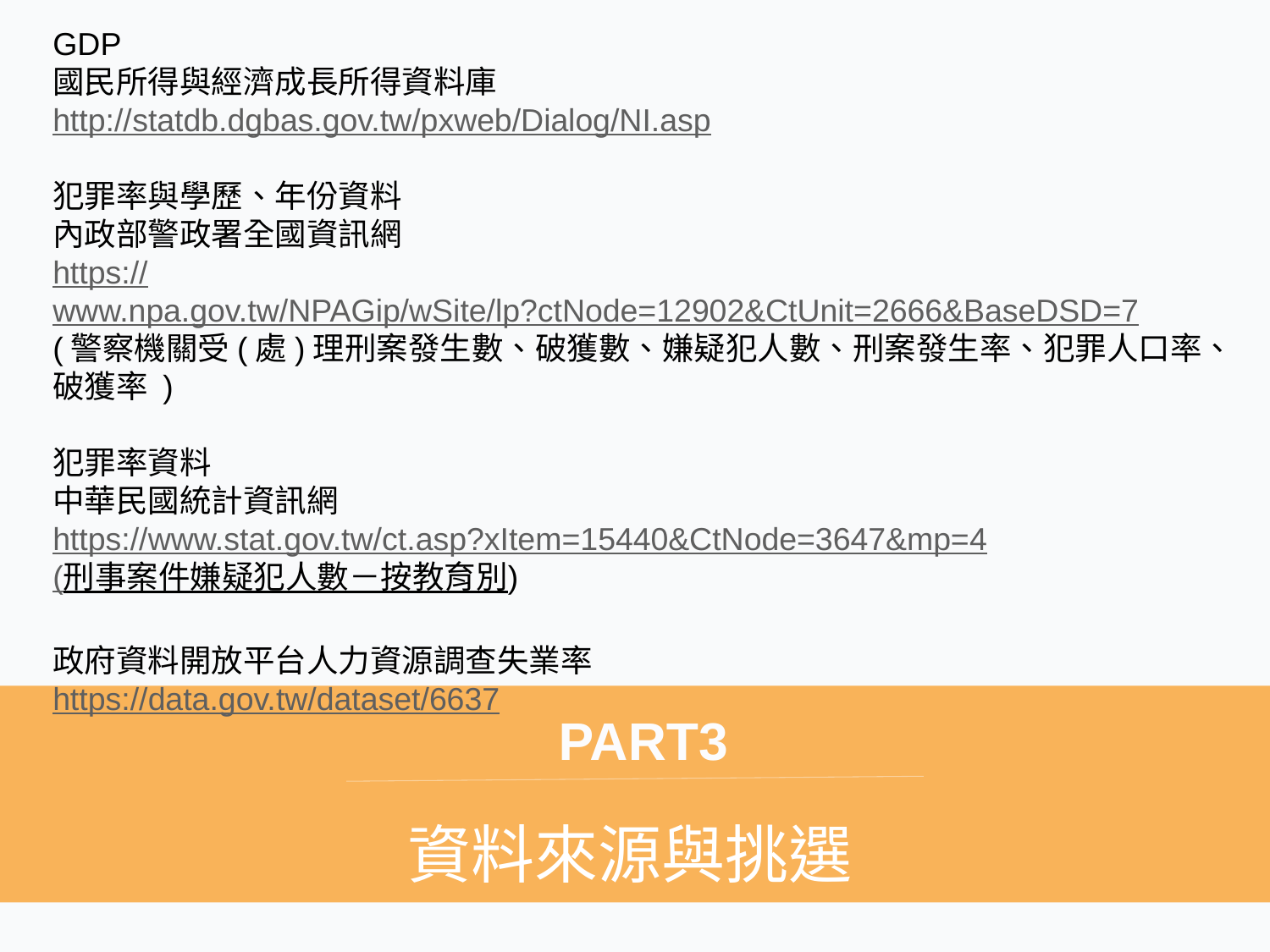

GDP
國民所得與經濟成長所得資料庫
http://statdb.dgbas.gov.tw/pxweb/Dialog/NI.asp

犯罪率與學歷、年份資料
內政部警政署全國資訊網
https://www.npa.gov.tw/NPAGip/wSite/lp?ctNode=12902&CtUnit=2666&BaseDSD=7
(警察機關受(處)理刑案發生數、破獲數、嫌疑犯人數、刑案發生率、犯罪人口率、破獲率 )

犯罪率資料
中華民國統計資訊網
https://www.stat.gov.tw/ct.asp?xItem=15440&CtNode=3647&mp=4
(刑事案件嫌疑犯人數－按教育別)

政府資料開放平台人力資源調查失業率
https://data.gov.tw/dataset/6637

PART3
資料來源與挑選